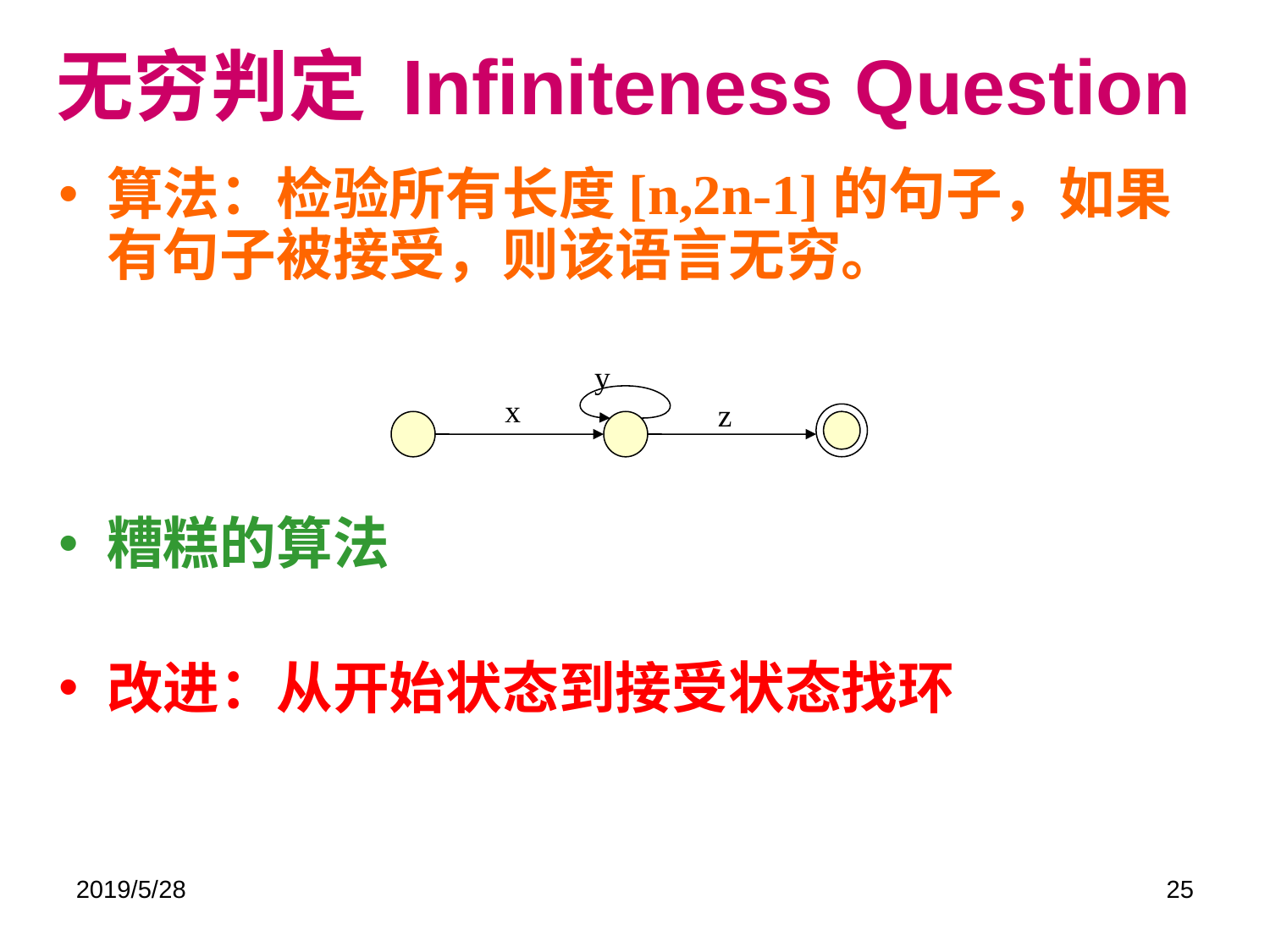

# 无穷判定 Infiniteness Question
算法：检验所有长度[n,2n-1]的句子，如果有句子被接受，则该语言无穷。

糟糕的算法

改进：从开始状态到接受状态找环

y
x
z

2019/5/28
25